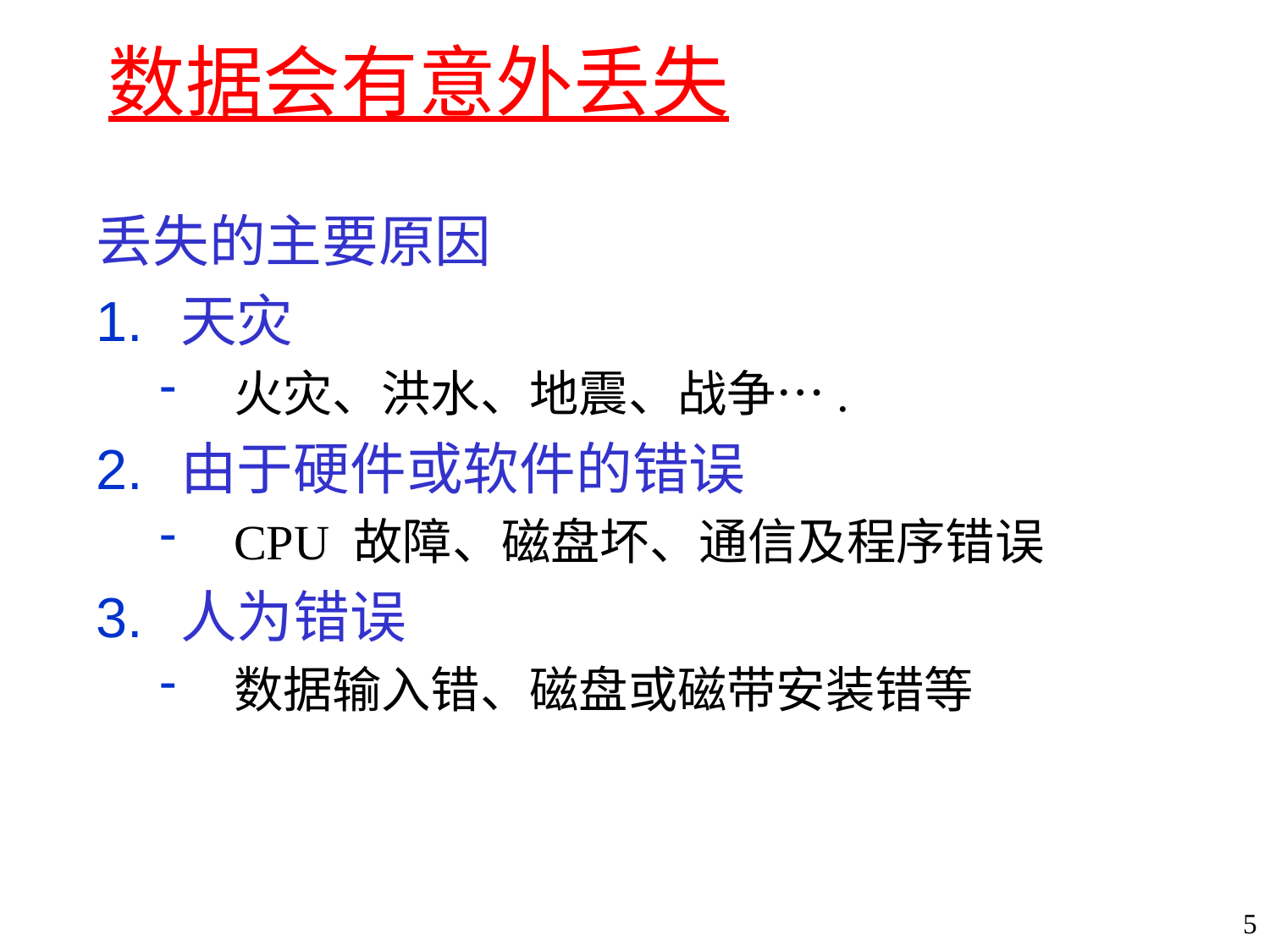

# 数据会有意外丢失
丢失的主要原因
天灾
火灾、洪水、地震、战争….
由于硬件或软件的错误
CPU 故障、磁盘坏、通信及程序错误
人为错误
数据输入错、磁盘或磁带安装错等
5